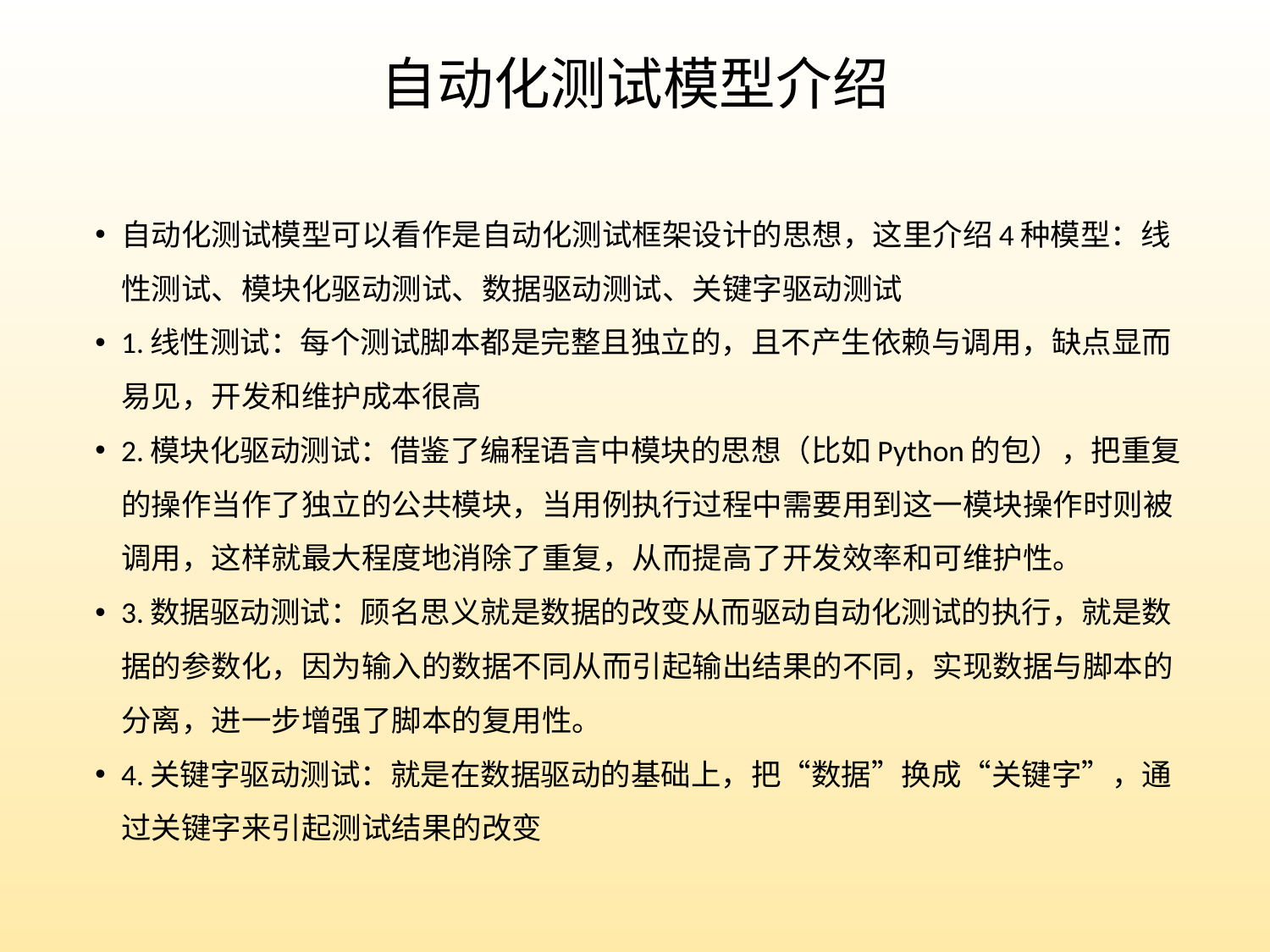

# 自动化测试模型介绍
自动化测试模型可以看作是自动化测试框架设计的思想，这里介绍4种模型：线性测试、模块化驱动测试、数据驱动测试、关键字驱动测试
1.线性测试：每个测试脚本都是完整且独立的，且不产生依赖与调用，缺点显而易见，开发和维护成本很高
2.模块化驱动测试：借鉴了编程语言中模块的思想（比如Python的包），把重复的操作当作了独立的公共模块，当用例执行过程中需要用到这一模块操作时则被调用，这样就最大程度地消除了重复，从而提高了开发效率和可维护性。
3.数据驱动测试：顾名思义就是数据的改变从而驱动自动化测试的执行，就是数据的参数化，因为输入的数据不同从而引起输出结果的不同，实现数据与脚本的分离，进一步增强了脚本的复用性。
4.关键字驱动测试：就是在数据驱动的基础上，把“数据”换成“关键字”，通过关键字来引起测试结果的改变